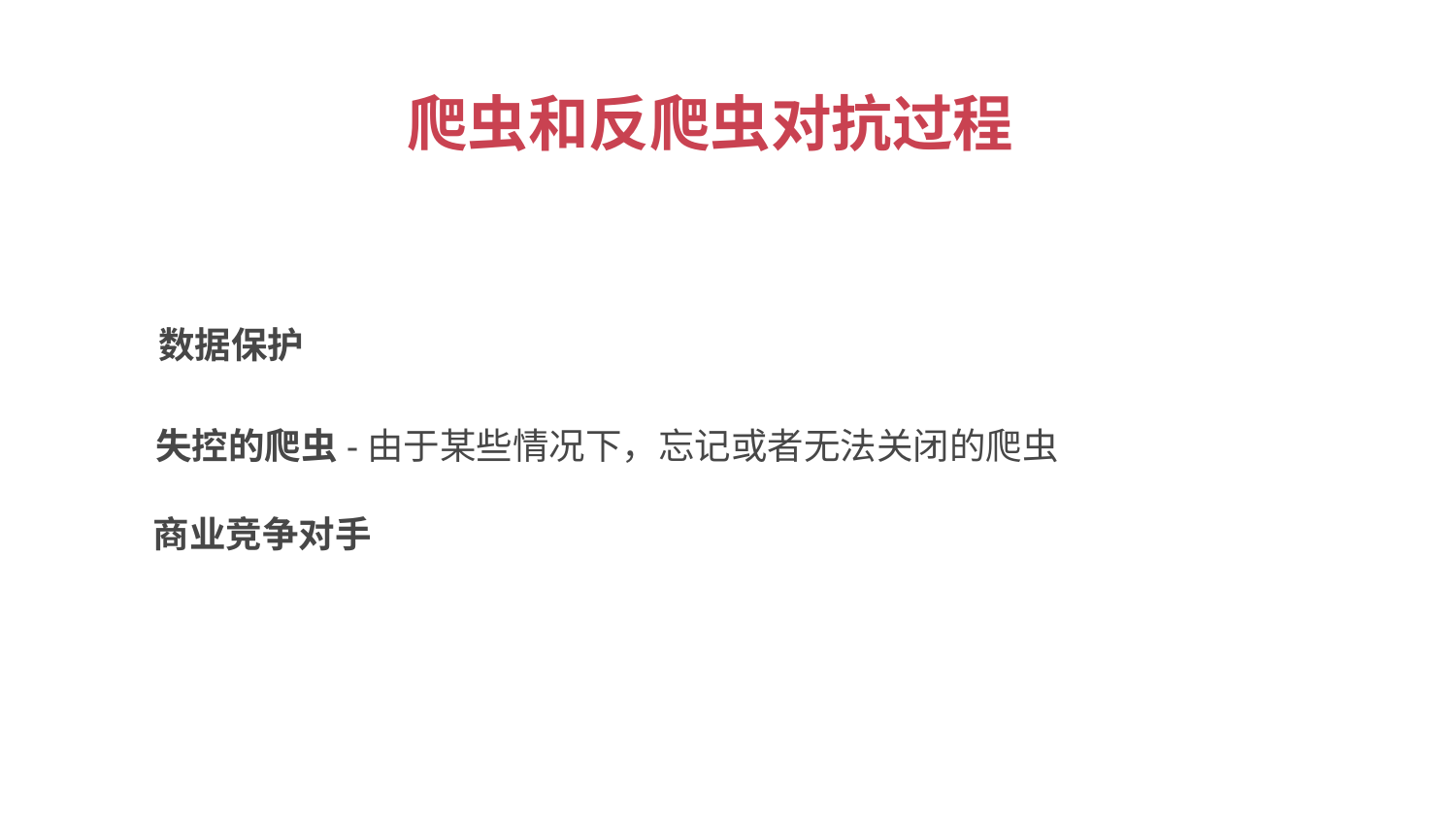

爬虫和反爬虫对抗过程
数据保护
失控的爬虫-由于某些情况下，忘记或者无法关闭的爬虫
商业竞争对手